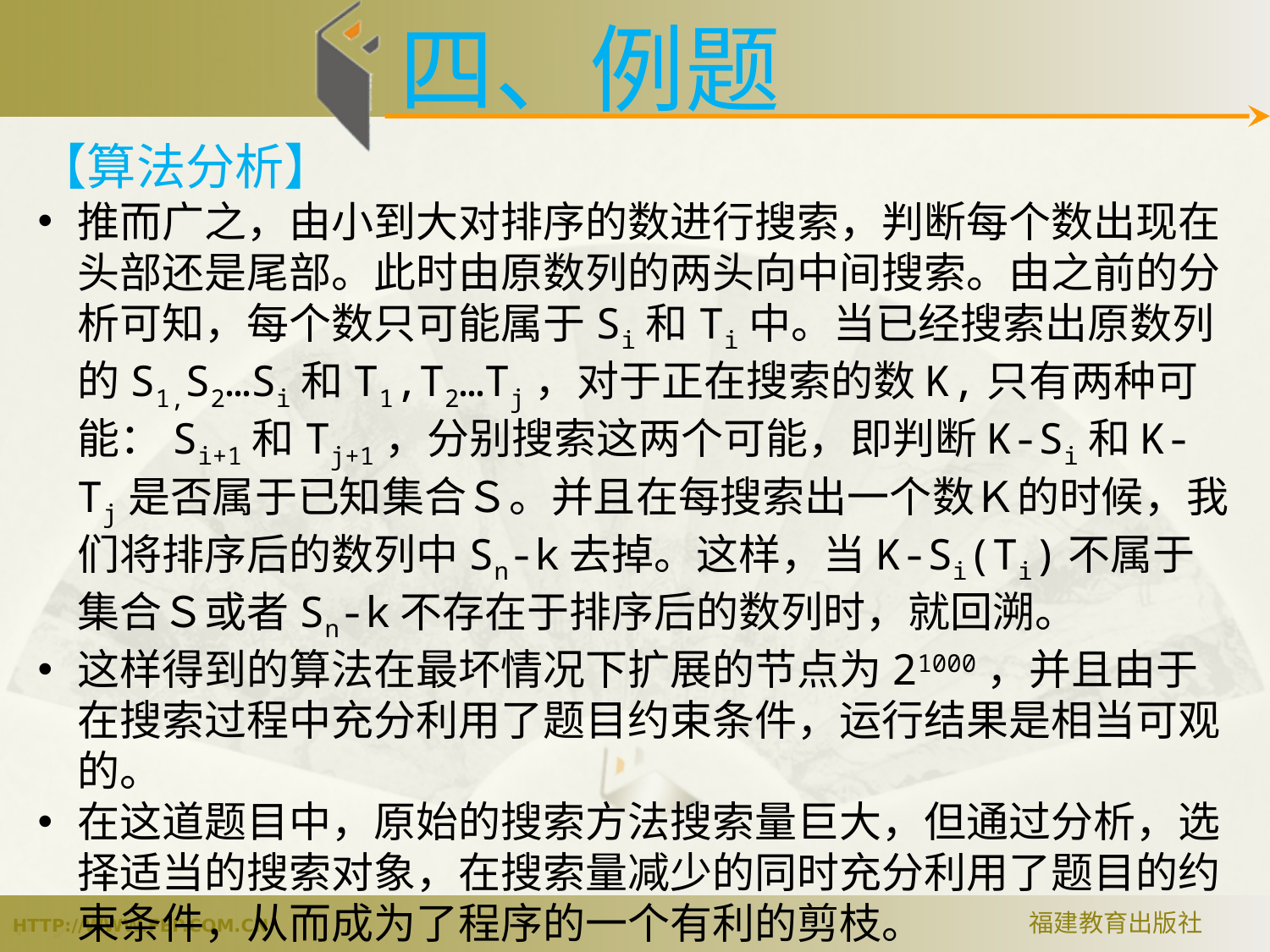

四、例题
【算法分析】
推而广之，由小到大对排序的数进行搜索，判断每个数出现在头部还是尾部。此时由原数列的两头向中间搜索。由之前的分析可知，每个数只可能属于Si和Ti中。当已经搜索出原数列的S1,S2…Si和T1,T2…Tj，对于正在搜索的数K,只有两种可能：Si+1和Tj+1，分别搜索这两个可能，即判断K-Si和K-Tj是否属于已知集合Ｓ。并且在每搜索出一个数Ｋ的时候，我们将排序后的数列中Sn-k去掉。这样，当K-Si(Ti)不属于集合Ｓ或者Sn-k不存在于排序后的数列时，就回溯。
这样得到的算法在最坏情况下扩展的节点为21000，并且由于在搜索过程中充分利用了题目约束条件，运行结果是相当可观的。
在这道题目中，原始的搜索方法搜索量巨大，但通过分析，选择适当的搜索对象，在搜索量减少的同时充分利用了题目的约束条件，从而成为了程序的一个有利的剪枝。